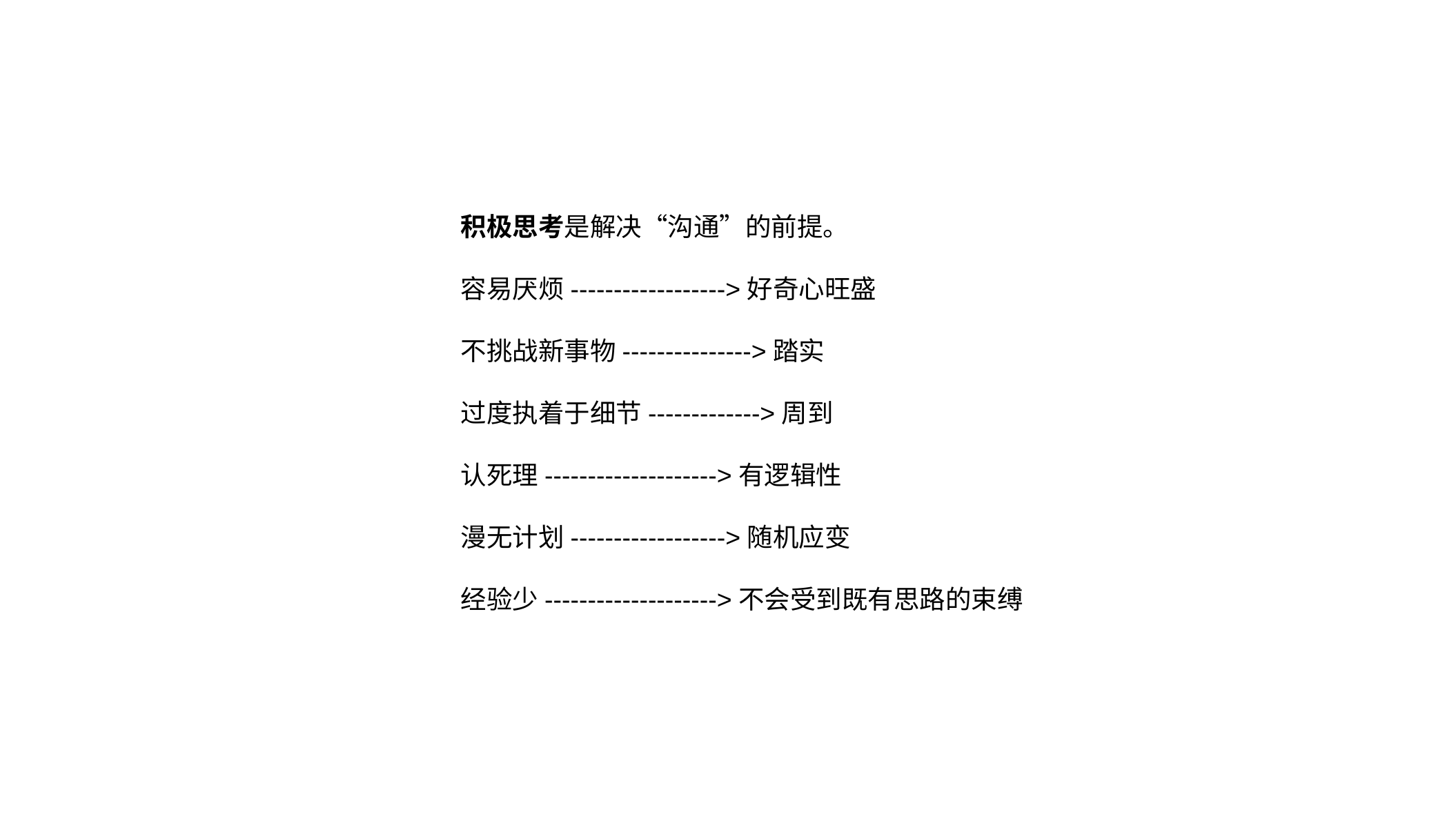

积极思考是解决“沟通”的前提。

容易厌烦------------------>好奇心旺盛

不挑战新事物--------------->踏实

过度执着于细节------------->周到

认死理-------------------->有逻辑性

漫无计划------------------>随机应变

经验少-------------------->不会受到既有思路的束缚